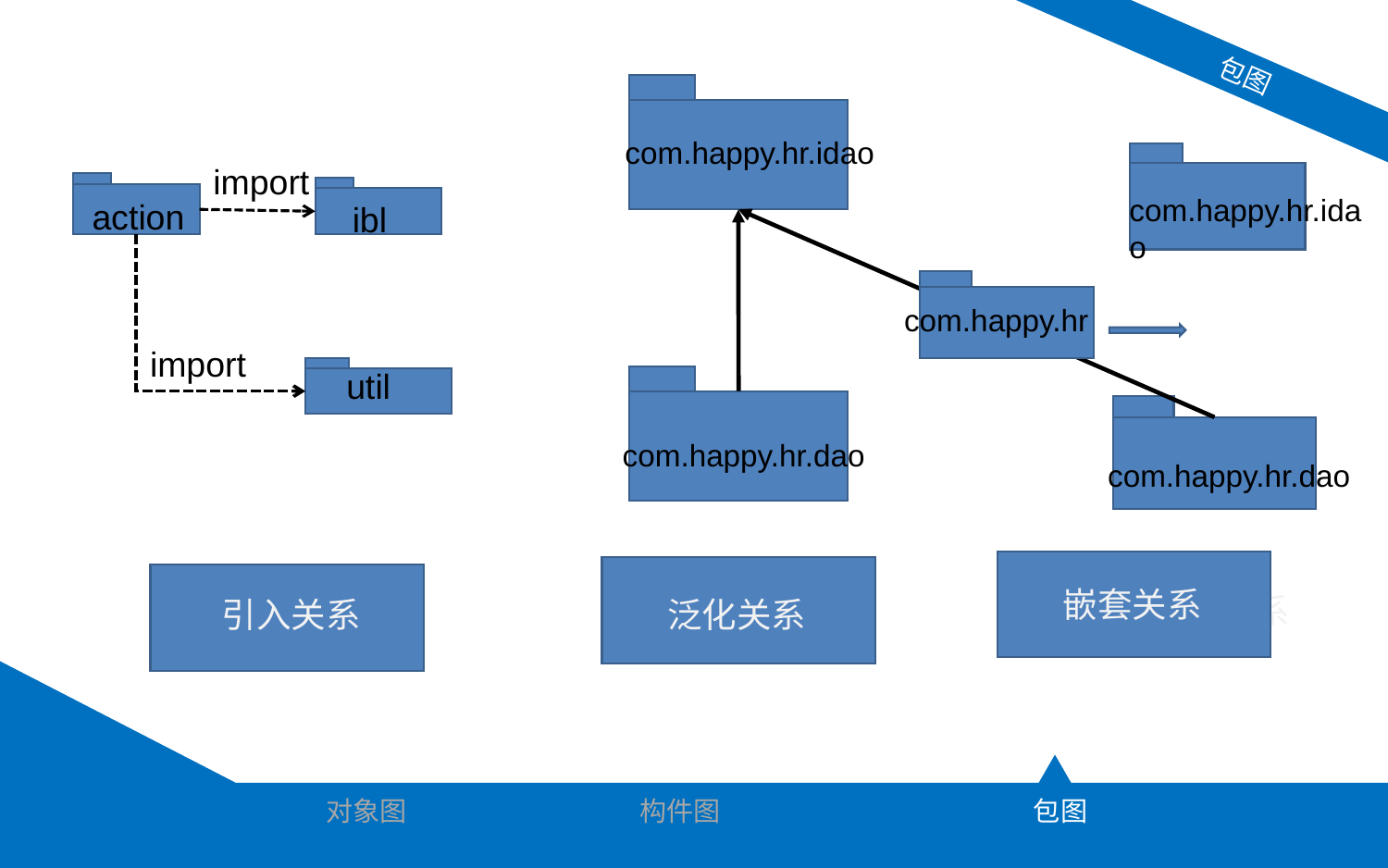

包图

com.happy.hr.idao

com.happy.hr.idao
import

action
ibl
import

util

com.happy.hr

com.happy.hr.dao

com.happy.hr.dao

嵌套关系
嵌套关系
引入关系
泛化关系

对象图
构件图
包图